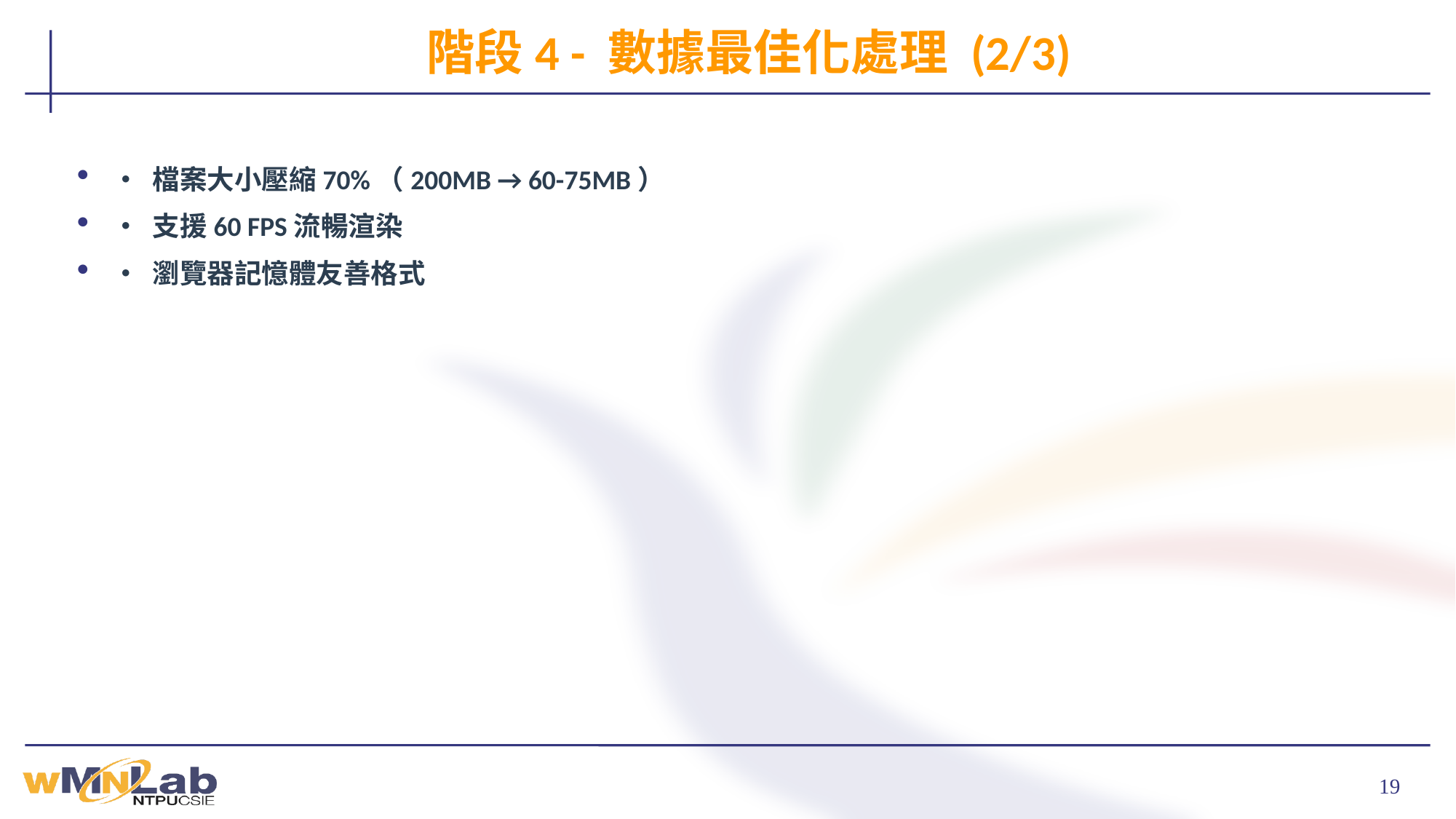

# 階段4 - 數據最佳化處理 (2/3)

• 檔案大小壓縮70%（200MB → 60-75MB）
• 支援60 FPS流暢渲染
• 瀏覽器記憶體友善格式